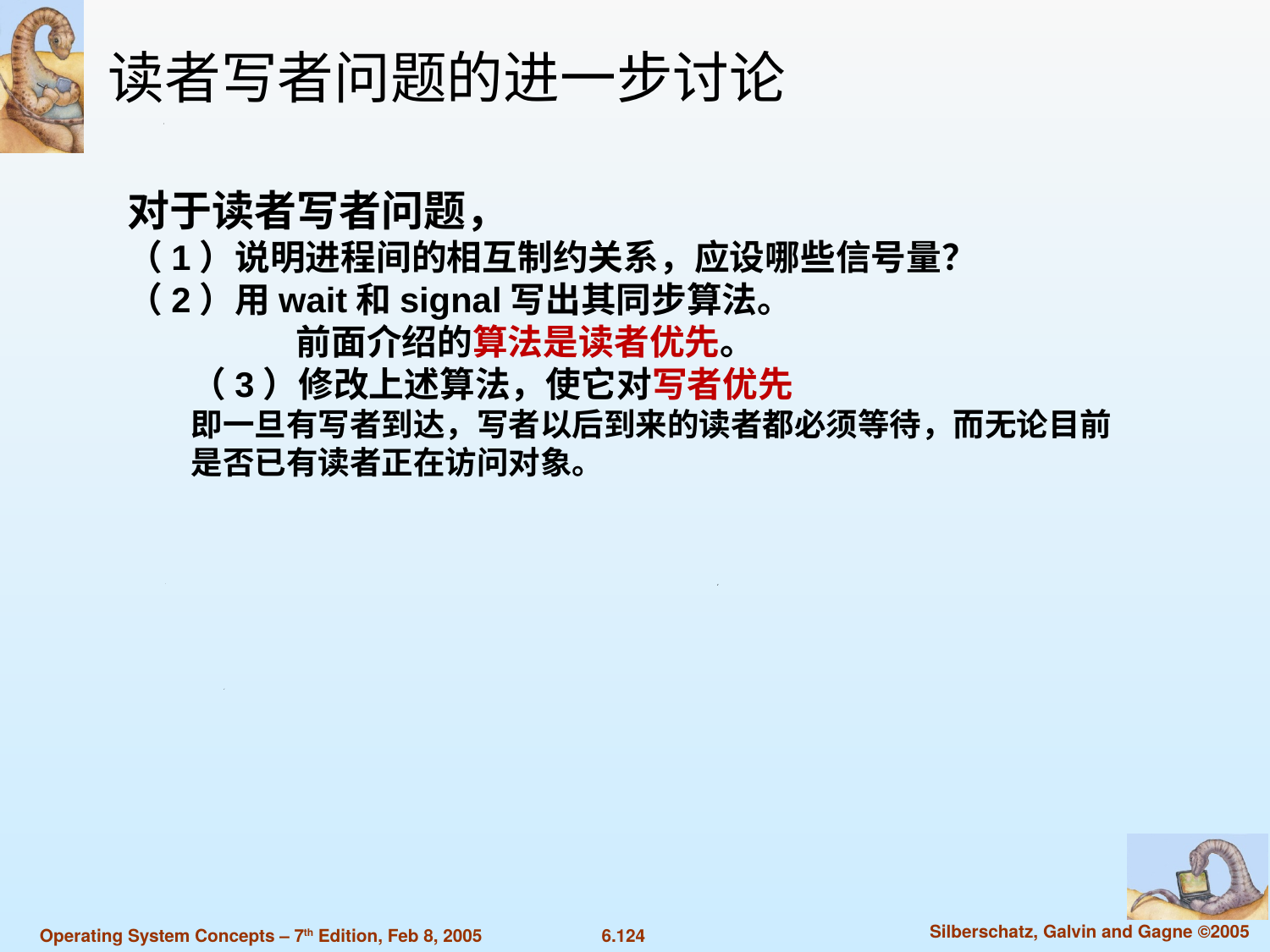

读者写者问题的进一步讨论
对于读者写者问题，
（1）说明进程间的相互制约关系，应设哪些信号量？
（2）用wait和signal写出其同步算法。
            前面介绍的算法是读者优先。
（3）修改上述算法，使它对写者优先
即一旦有写者到达，写者以后到来的读者都必须等待，而无论目前是否已有读者正在访问对象。